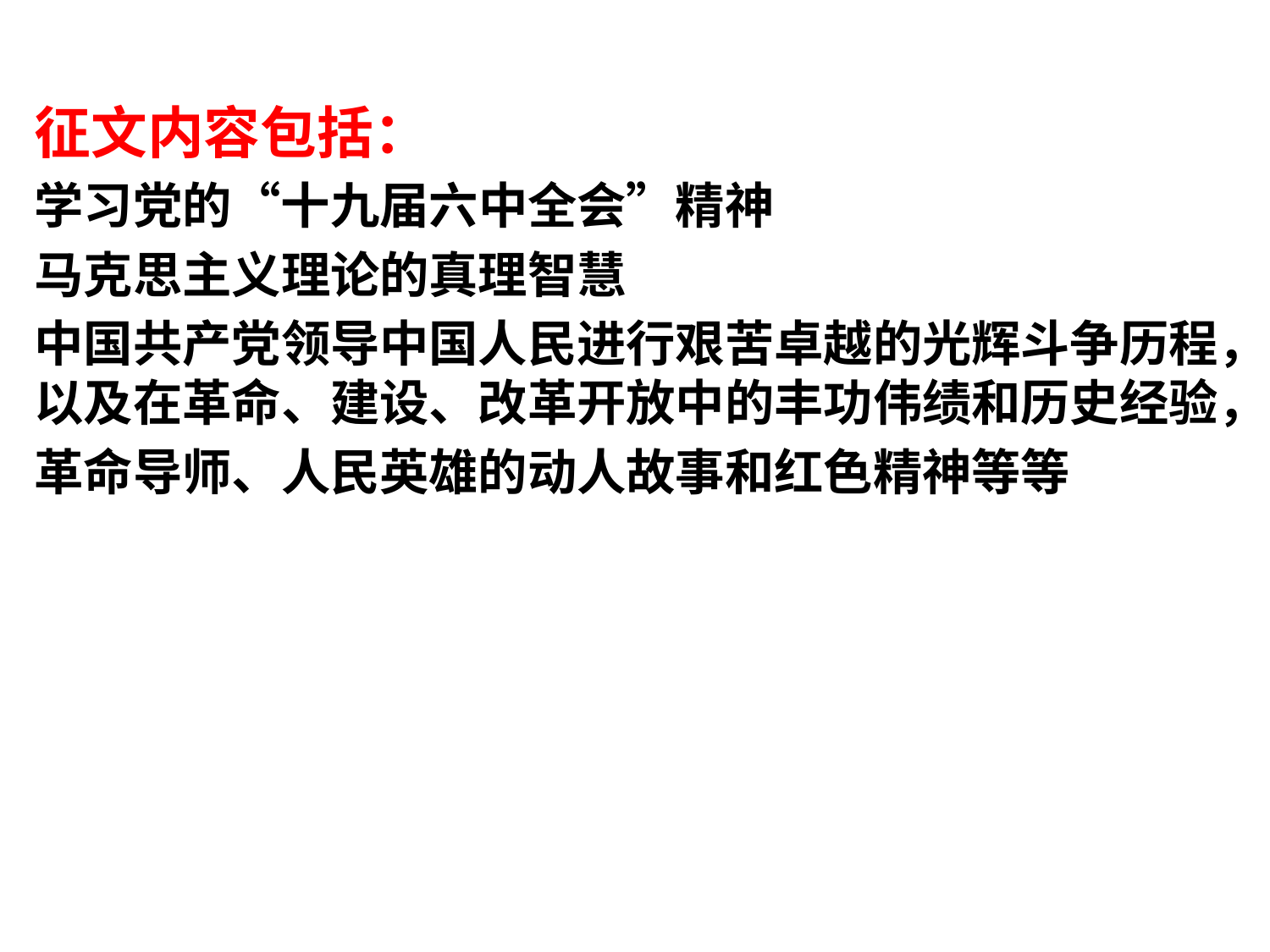

征文内容包括：
学习党的“十九届六中全会”精神
马克思主义理论的真理智慧
中国共产党领导中国人民进行艰苦卓越的光辉斗争历程，以及在革命、建设、改革开放中的丰功伟绩和历史经验，
革命导师、人民英雄的动人故事和红色精神等等